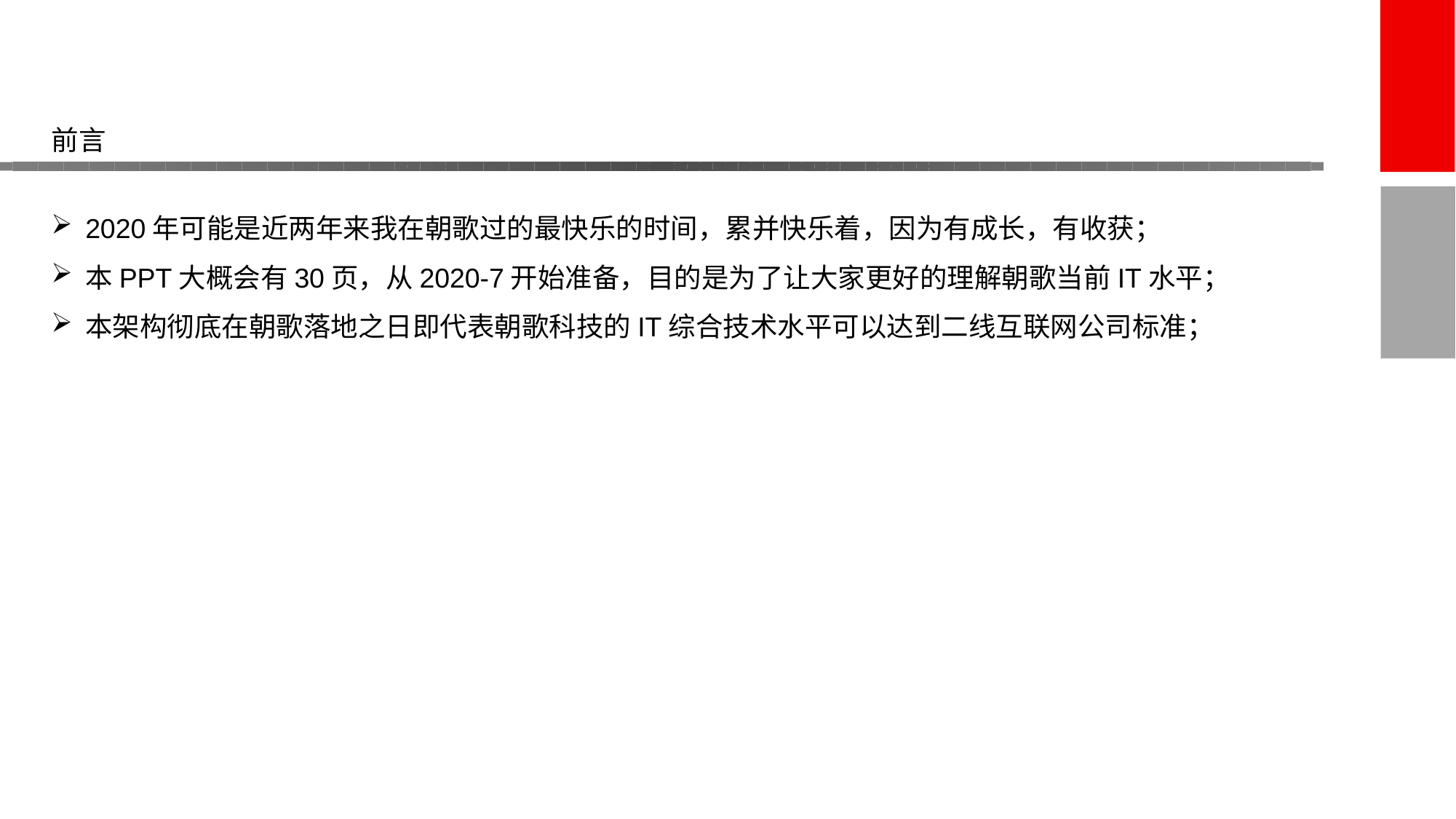

前言
2020年可能是近两年来我在朝歌过的最快乐的时间，累并快乐着，因为有成长，有收获；
本PPT大概会有30页，从2020-7开始准备，目的是为了让大家更好的理解朝歌当前IT水平；
本架构彻底在朝歌落地之日即代表朝歌科技的IT综合技术水平可以达到二线互联网公司标准；